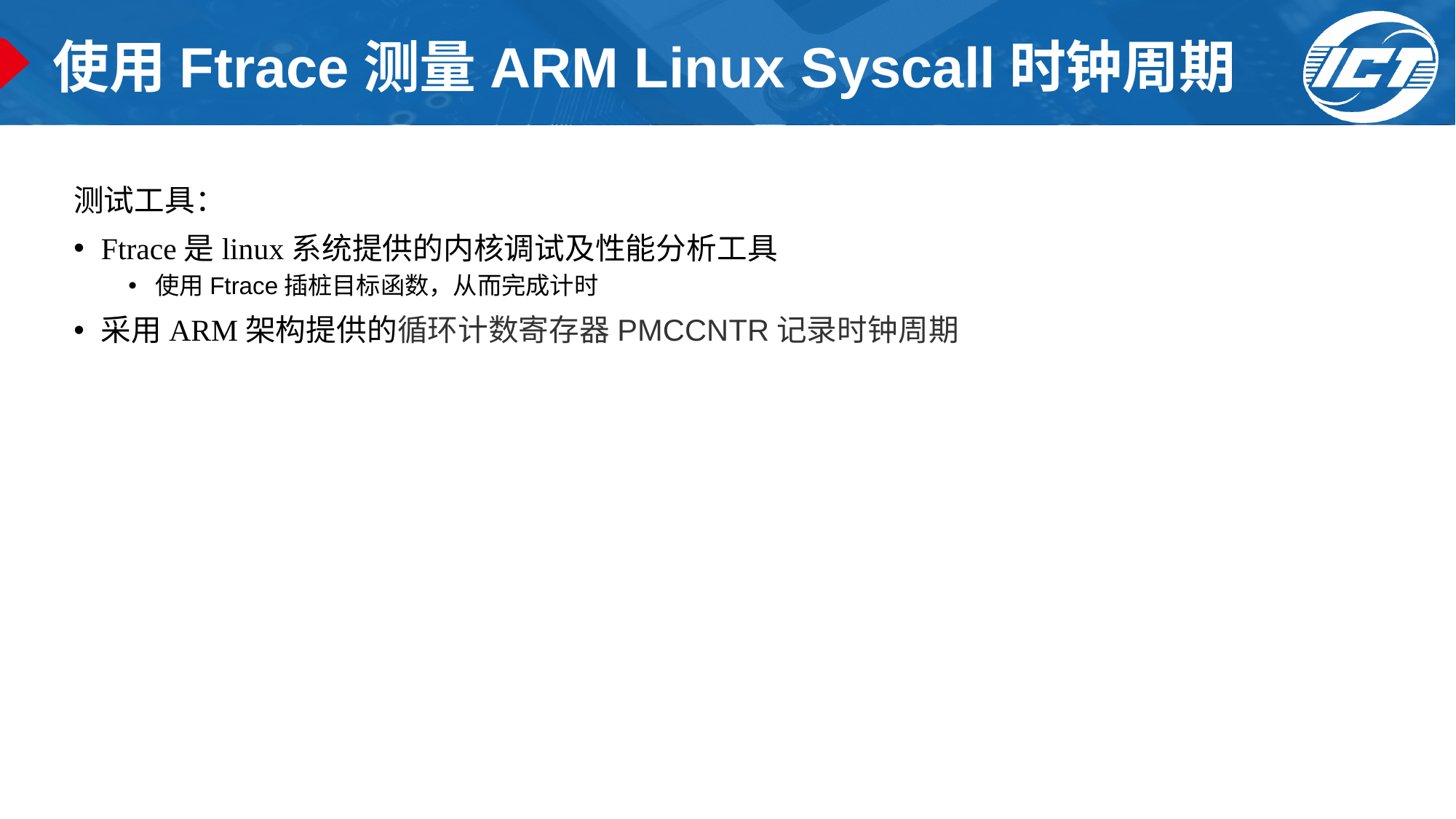

# 使用Ftrace测量ARM Linux Syscall时钟周期
测试工具：
Ftrace是linux系统提供的内核调试及性能分析工具
使用Ftrace插桩目标函数，从而完成计时
采用ARM架构提供的循环计数寄存器PMCCNTR记录时钟周期